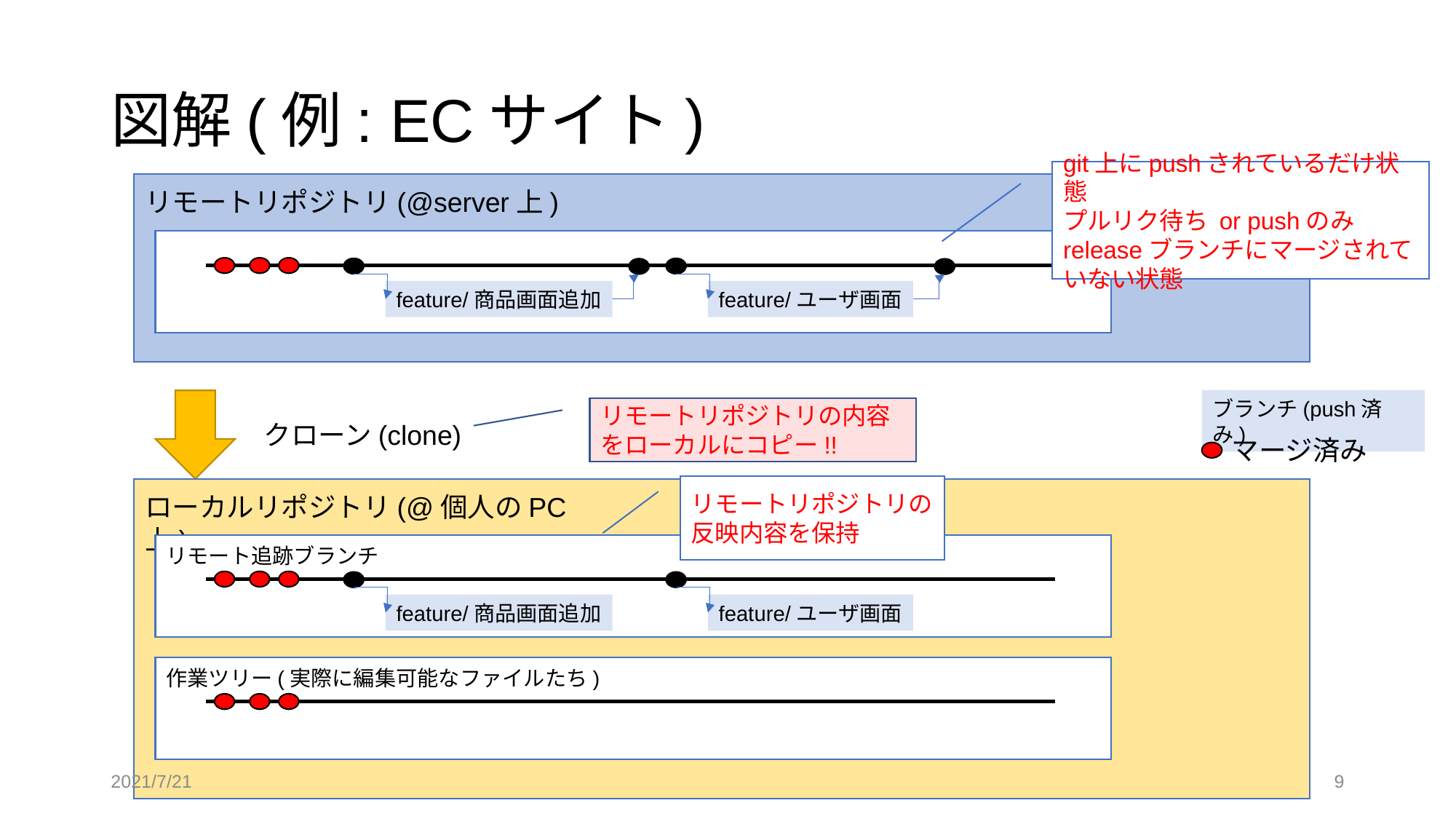

# 図解(例: ECサイト)
git上にpushされているだけ状態
プルリク待ち or pushのみ
releaseブランチにマージされていない状態

リモートリポジトリ(@server上)

feature/商品画面追加
feature/ユーザ画面
ブランチ(push済み)

リモートリポジトリの内容をローカルにコピー!!
クローン(clone)
マージ済み

リモートリポジトリの
反映内容を保持

ローカルリポジトリ(@個人のPC上)

リモート追跡ブランチ

feature/商品画面追加
feature/ユーザ画面

作業ツリー(実際に編集可能なファイルたち)

2021/7/21
9